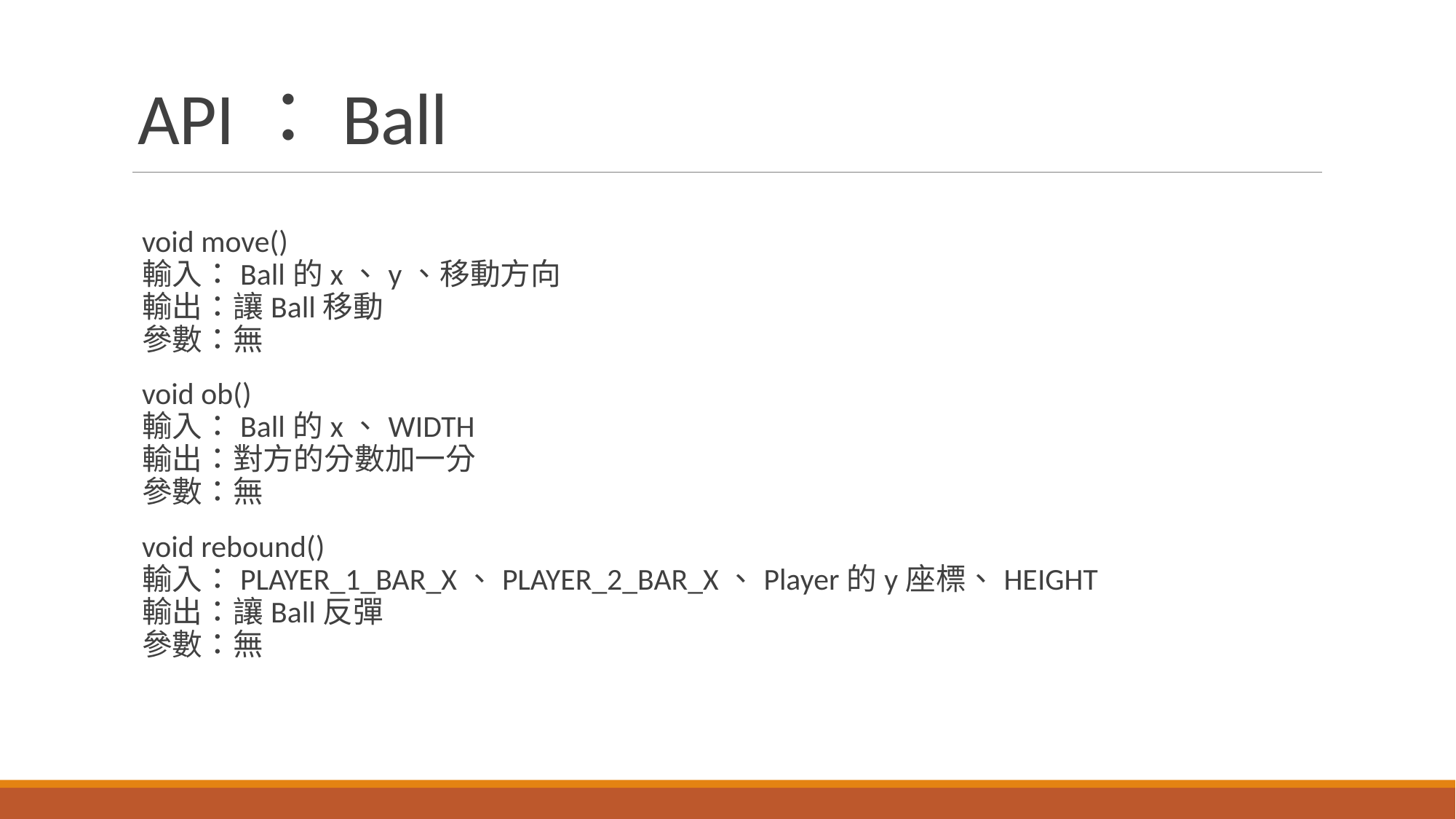

# API：Ball
void move()
輸入：Ball的x、y、移動方向
輸出：讓Ball移動
參數：無
void ob()
輸入：Ball的x、WIDTH
輸出：對方的分數加一分
參數：無
void rebound()
輸入：PLAYER_1_BAR_X、PLAYER_2_BAR_X、Player的y座標、HEIGHT
輸出：讓Ball反彈
參數：無